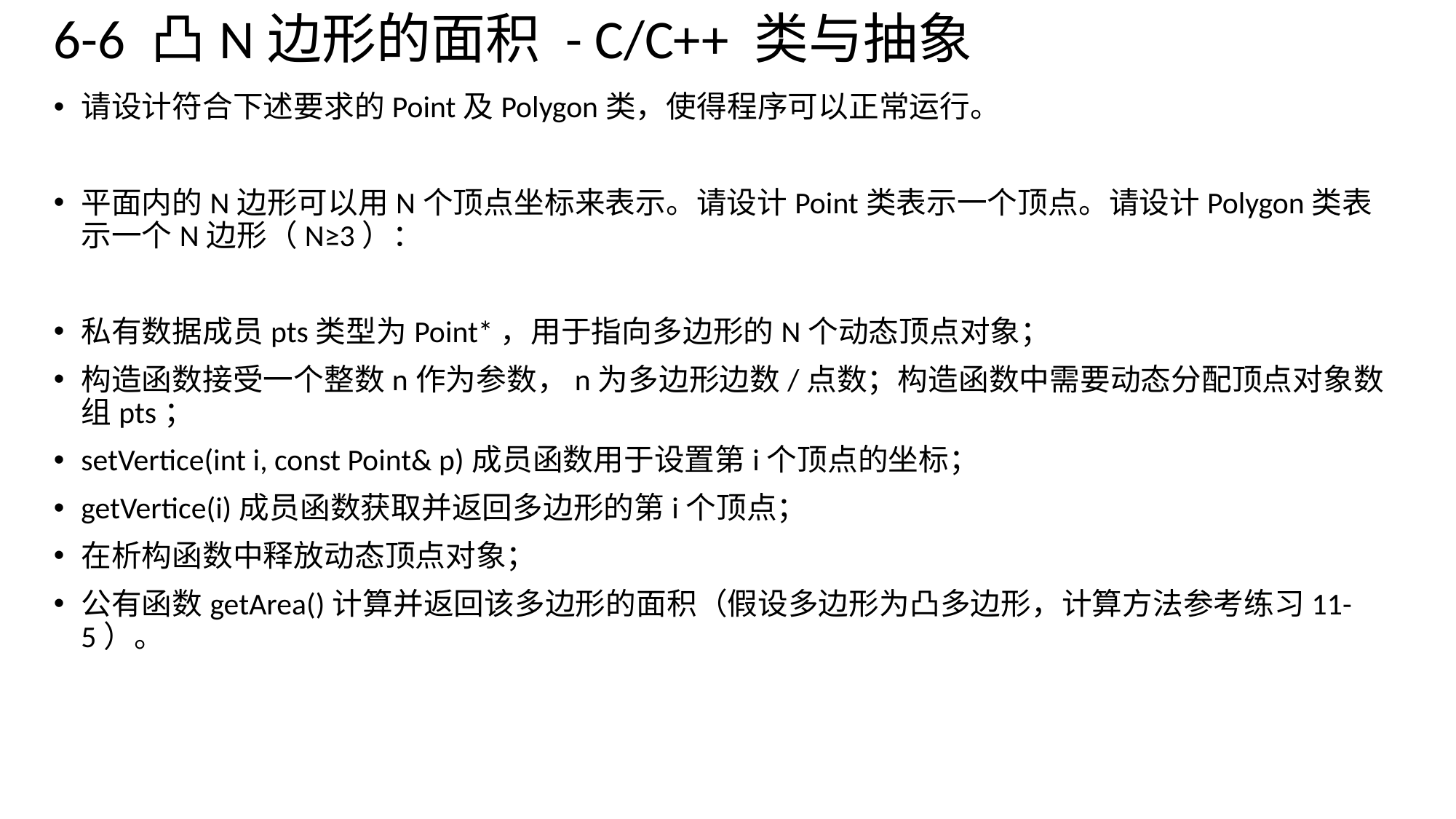

# 6-6 凸N边形的面积 - C/C++ 类与抽象
请设计符合下述要求的Point及Polygon类，使得程序可以正常运行。

平面内的N边形可以用N个顶点坐标来表示。请设计Point类表示一个顶点。请设计Polygon类表示一个N边形（N≥3）：

私有数据成员pts类型为Point*，用于指向多边形的N个动态顶点对象；
构造函数接受一个整数n作为参数，n为多边形边数/点数；构造函数中需要动态分配顶点对象数组pts；
setVertice(int i, const Point& p)成员函数用于设置第i个顶点的坐标；
getVertice(i)成员函数获取并返回多边形的第i个顶点；
在析构函数中释放动态顶点对象；
公有函数getArea()计算并返回该多边形的面积（假设多边形为凸多边形，计算方法参考练习11-5）。